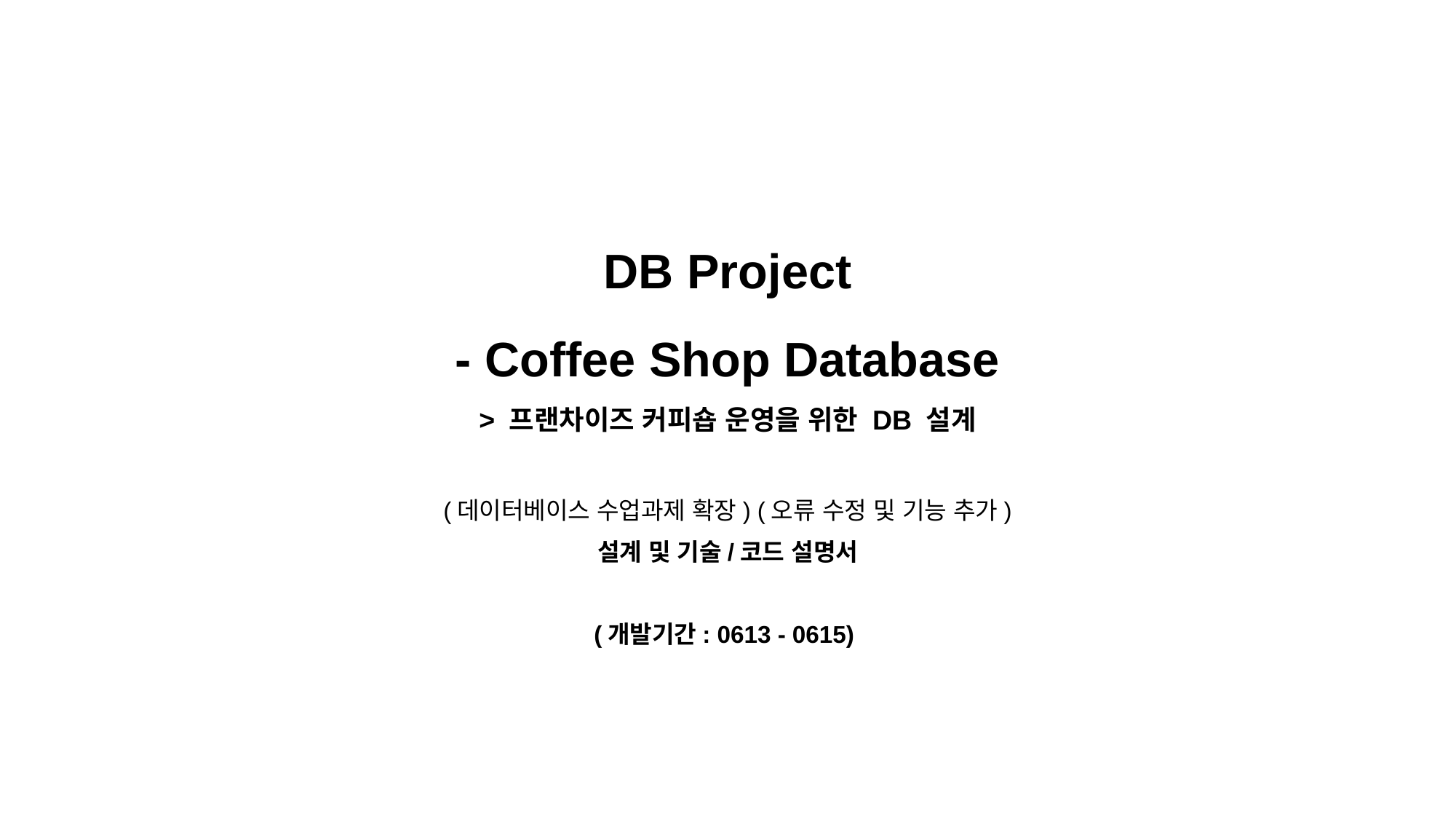

# DB Project - Coffee Shop Database > 프랜차이즈 커피숍 운영을 위한 DB 설계
(데이터베이스 수업과제 확장) (오류 수정 및 기능 추가)
설계 및 기술/코드 설명서

(개발기간: 0613 - 0615)